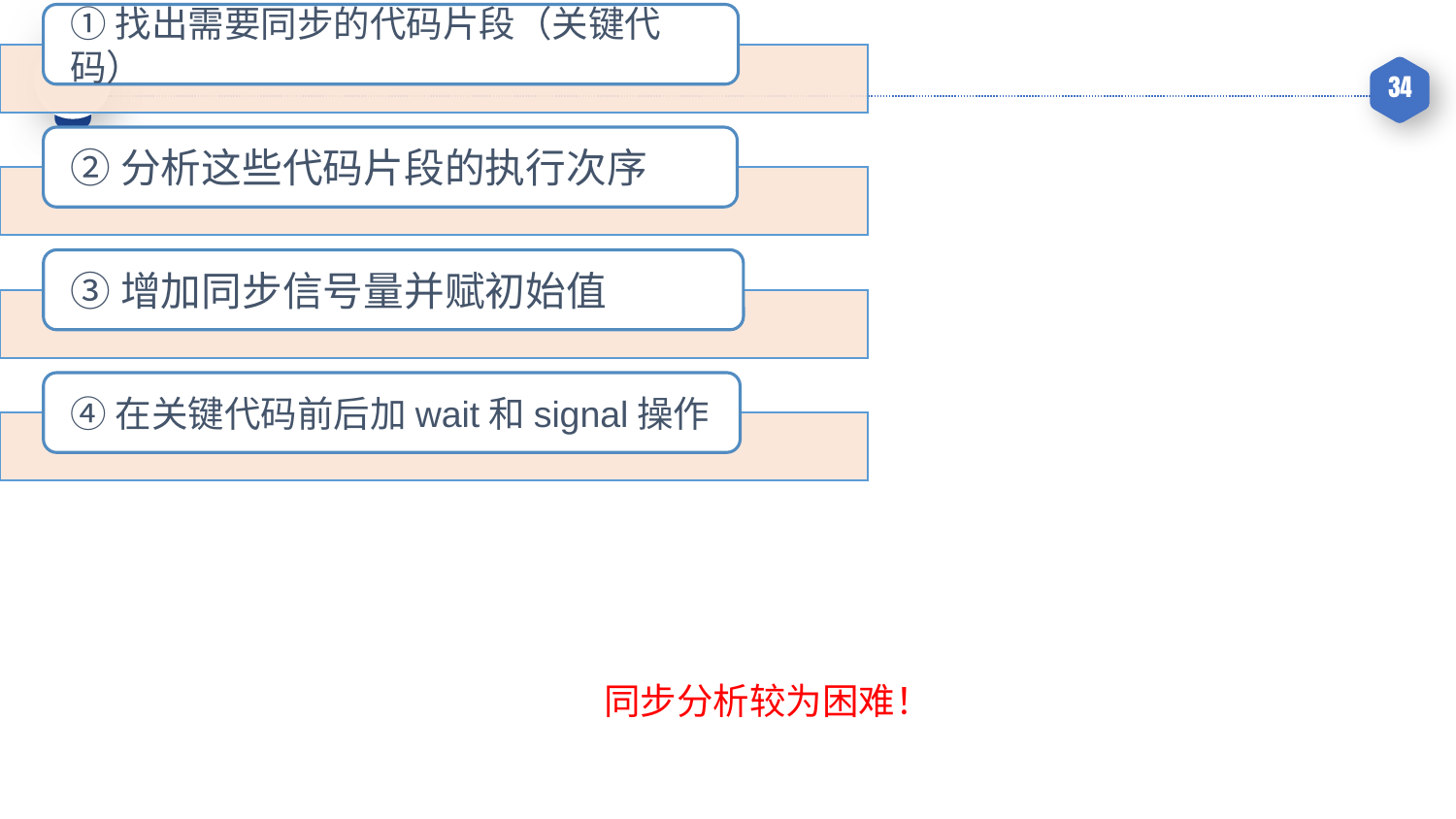

同步分析

①找出需要同步的代码片段（关键代码）

②分析这些代码片段的执行次序

③增加同步信号量并赋初始值

④在关键代码前后加wait和signal操作
同步分析较为困难！